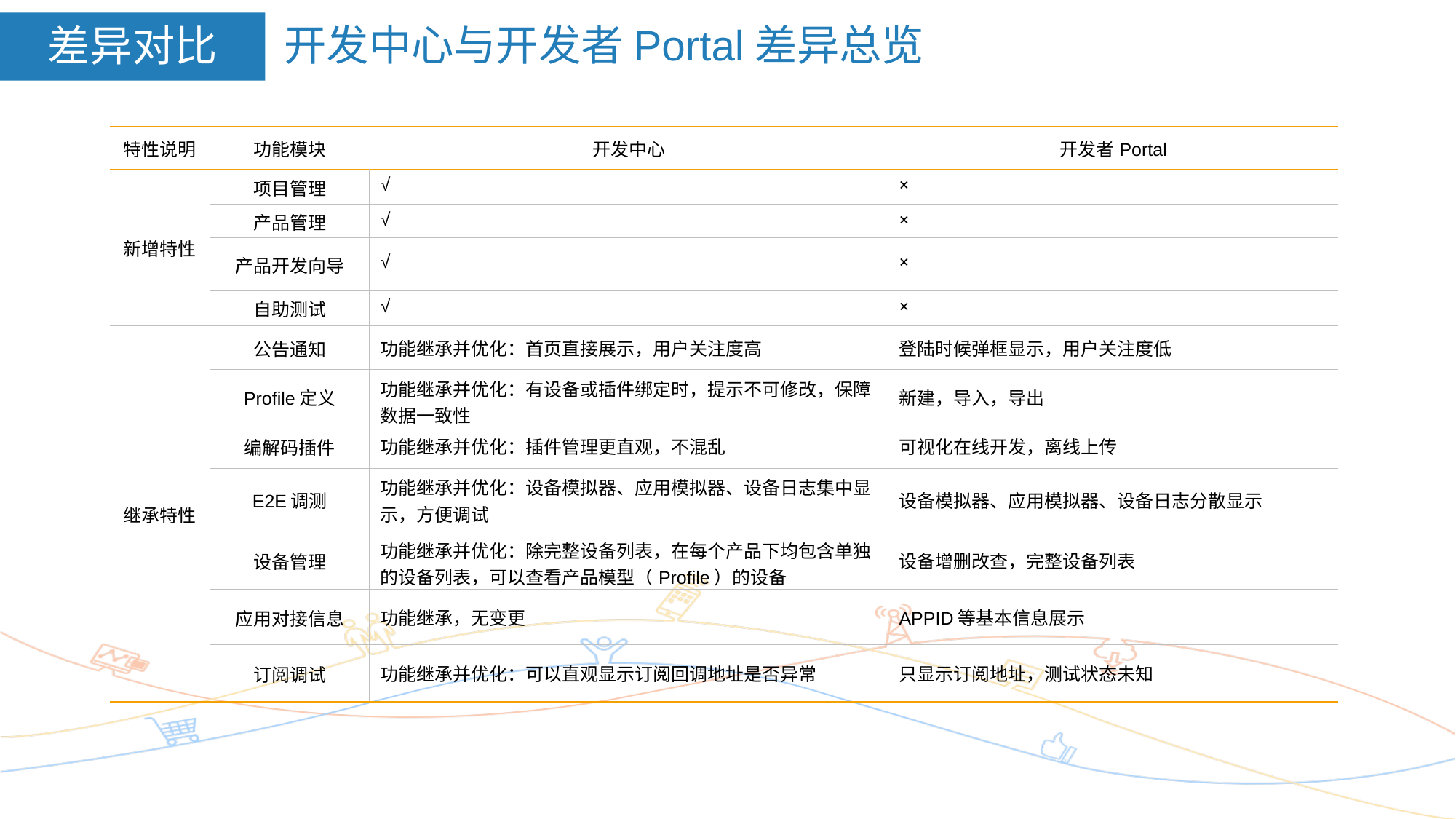

开发中心与开发者Portal差异总览

差异对比
| 特性说明 | 功能模块 | 开发中心 | 开发者Portal |
| --- | --- | --- | --- |
| 新增特性 | 项目管理 | √ | × |
|  | 产品管理 | √ | × |
|  | 产品开发向导 | √ | × |
|  | 自助测试 | √ | × |
| 继承特性 | 公告通知 | 功能继承并优化：首页直接展示，用户关注度高 | 登陆时候弹框显示，用户关注度低 |
|  | Profile定义 | 功能继承并优化：有设备或插件绑定时，提示不可修改，保障数据一致性 | 新建，导入，导出 |
|  | 编解码插件 | 功能继承并优化：插件管理更直观，不混乱 | 可视化在线开发，离线上传 |
|  | E2E调测 | 功能继承并优化：设备模拟器、应用模拟器、设备日志集中显示，方便调试 | 设备模拟器、应用模拟器、设备日志分散显示 |
|  | 设备管理 | 功能继承并优化：除完整设备列表，在每个产品下均包含单独的设备列表，可以查看产品模型（Profile）的设备 | 设备增删改查，完整设备列表 |
|  | 应用对接信息 | 功能继承，无变更 | APPID等基本信息展示 |
|  | 订阅调试 | 功能继承并优化：可以直观显示订阅回调地址是否异常 | 只显示订阅地址，测试状态未知 |